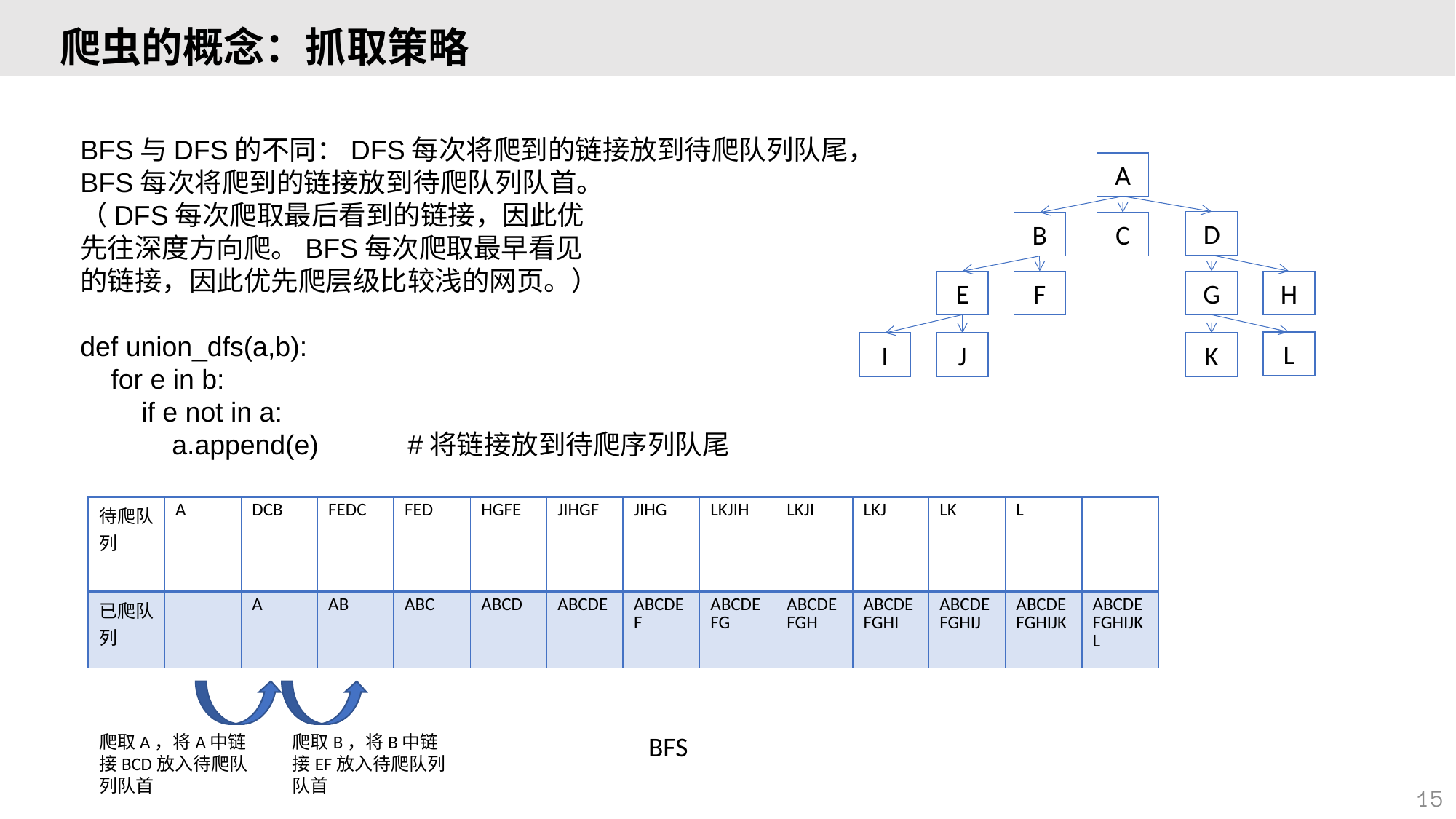

# 爬虫的概念：抓取策略

BFS与DFS的不同：DFS每次将爬到的链接放到待爬队列队尾，
BFS每次将爬到的链接放到待爬队列队首。
（DFS每次爬取最后看到的链接，因此优
先往深度方向爬。BFS每次爬取最早看见
的链接，因此优先爬层级比较浅的网页。）

def union_dfs(a,b):
    for e in b:
        if e not in a:
            a.append(e)	#将链接放到待爬序列队尾

A
D
B
C
E
F
G
H
L
I
J
K
| 待爬队列 | A | DCB | FEDC | FED | HGFE | JIHGF | JIHG | LKJIH | LKJI | LKJ | LK | L |  |
| --- | --- | --- | --- | --- | --- | --- | --- | --- | --- | --- | --- | --- | --- |
| 已爬队列 |  | A | AB | ABC | ABCD | ABCDE | ABCDEF | ABCDEFG | ABCDEFGH | ABCDEFGHI | ABCDEFGHIJ | ABCDEFGHIJK | ABCDEFGHIJKL |

BFS
爬取A，将A中链接BCD放入待爬队列队首
爬取B，将B中链接EF放入待爬队列队首
15